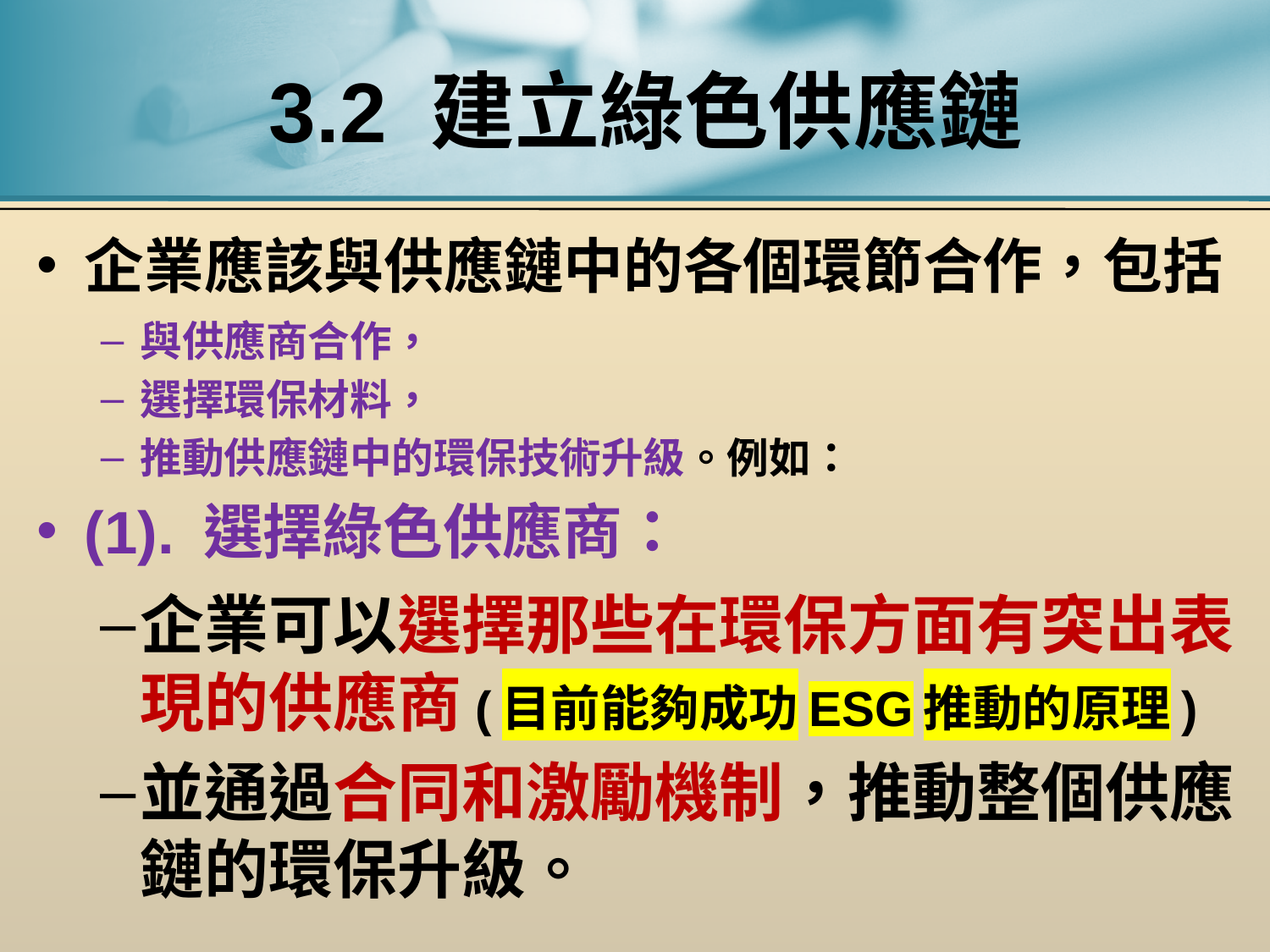

# 3.2 建立綠色供應鏈
企業應該與供應鏈中的各個環節合作，包括
與供應商合作，
選擇環保材料，
推動供應鏈中的環保技術升級。例如：
(1). 選擇綠色供應商：
企業可以選擇那些在環保方面有突出表現的供應商(目前能夠成功ESG推動的原理)
並通過合同和激勵機制，推動整個供應鏈的環保升級。